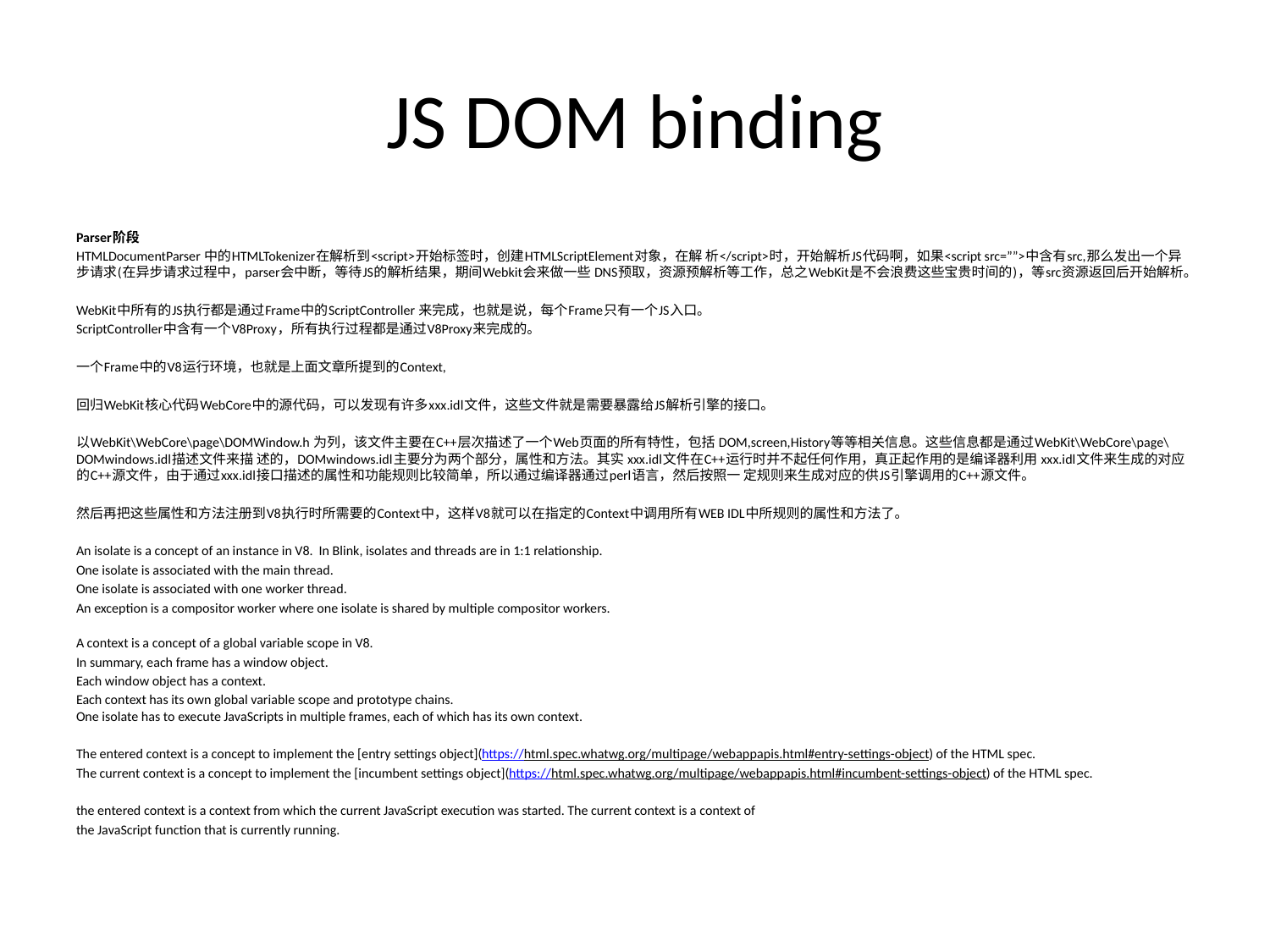

# JS DOM binding
Parser阶段
HTMLDocumentParser 中的HTMLTokenizer在解析到<script>开始标签时，创建HTMLScriptElement对象，在解 析</script>时，开始解析JS代码啊，如果<script src=””>中含有src,那么发出一个异步请求(在异步请求过程中，parser会中断，等待JS的解析结果，期间Webkit会来做一些 DNS预取，资源预解析等工作，总之WebKit是不会浪费这些宝贵时间的)，等src资源返回后开始解析。

WebKit中所有的JS执行都是通过Frame中的ScriptController 来完成，也就是说，每个Frame只有一个JS入口。
ScriptController中含有一个V8Proxy，所有执行过程都是通过V8Proxy来完成的。

一个Frame中的V8运行环境，也就是上面文章所提到的Context,

回归WebKit核心代码WebCore中的源代码，可以发现有许多xxx.idl文件，这些文件就是需要暴露给JS解析引擎的接口。

以WebKit\WebCore\page\DOMWindow.h 为列，该文件主要在C++层次描述了一个Web页面的所有特性，包括 DOM,screen,History等等相关信息。这些信息都是通过WebKit\WebCore\page\DOMwindows.idl描述文件来描 述的，DOMwindows.idl主要分为两个部分，属性和方法。其实 xxx.idl文件在C++运行时并不起任何作用，真正起作用的是编译器利用 xxx.idl文件来生成的对应的C++源文件，由于通过xxx.idl接口描述的属性和功能规则比较简单，所以通过编译器通过perl语言，然后按照一 定规则来生成对应的供JS引擎调用的C++源文件。

然后再把这些属性和方法注册到V8执行时所需要的Context中，这样V8就可以在指定的Context中调用所有WEB IDL中所规则的属性和方法了。

An isolate is a concept of an instance in V8.  In Blink, isolates and threads are in 1:1 relationship.
One isolate is associated with the main thread.
One isolate is associated with one worker thread.
An exception is a compositor worker where one isolate is shared by multiple compositor workers.
A context is a concept of a global variable scope in V8.
In summary, each frame has a window object.
Each window object has a context.
Each context has its own global variable scope and prototype chains.
One isolate has to execute JavaScripts in multiple frames, each of which has its own context.

The entered context is a concept to implement the [entry settings object](https://html.spec.whatwg.org/multipage/webappapis.html#entry-settings-object) of the HTML spec.
The current context is a concept to implement the [incumbent settings object](https://html.spec.whatwg.org/multipage/webappapis.html#incumbent-settings-object) of the HTML spec.

the entered context is a context from which the current JavaScript execution was started. The current context is a context of
the JavaScript function that is currently running.